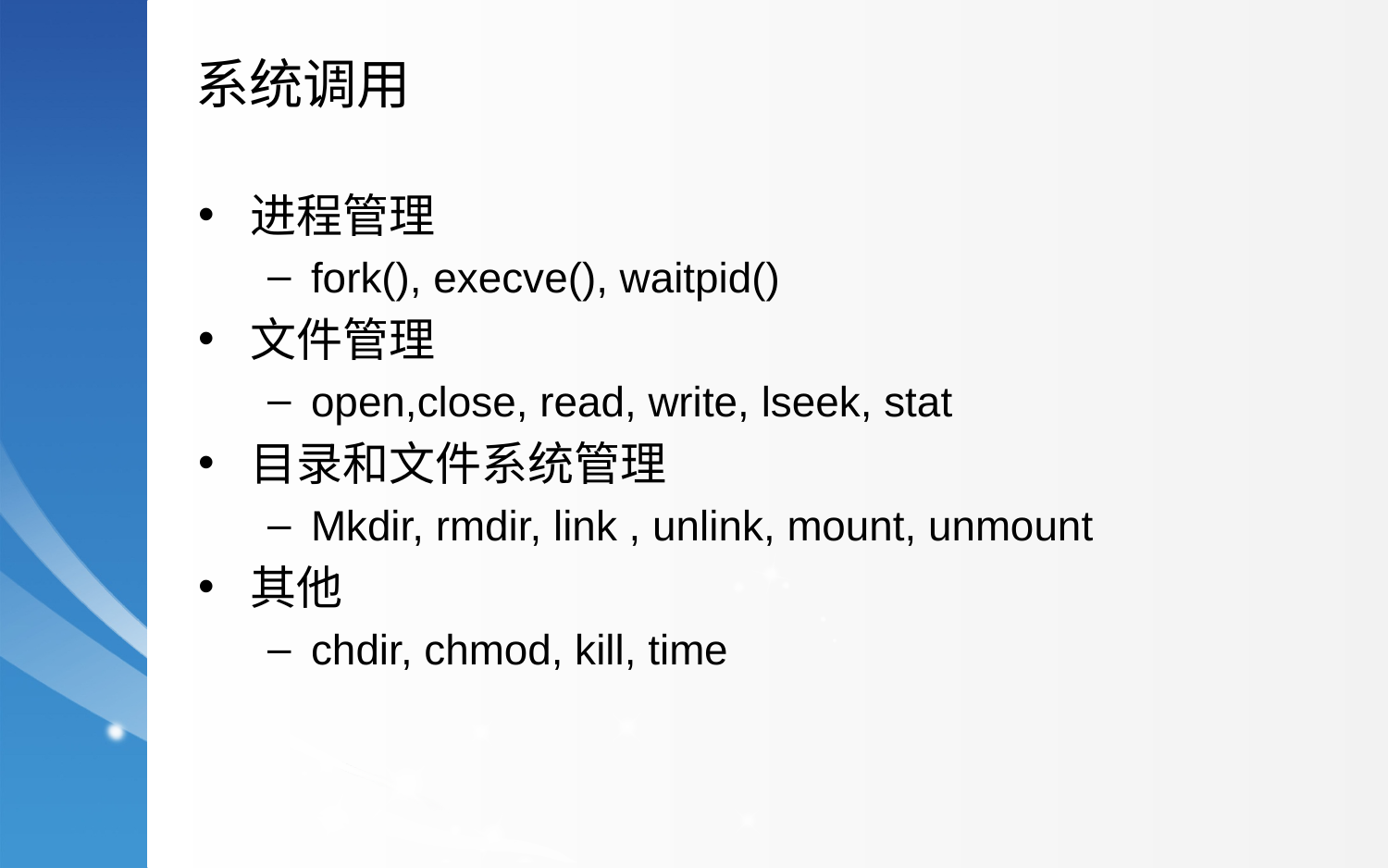

系统调用
进程管理
fork(), execve(), waitpid()
文件管理
open,close, read, write, lseek, stat
目录和文件系统管理
Mkdir, rmdir, link , unlink, mount, unmount
其他
chdir, chmod, kill, time